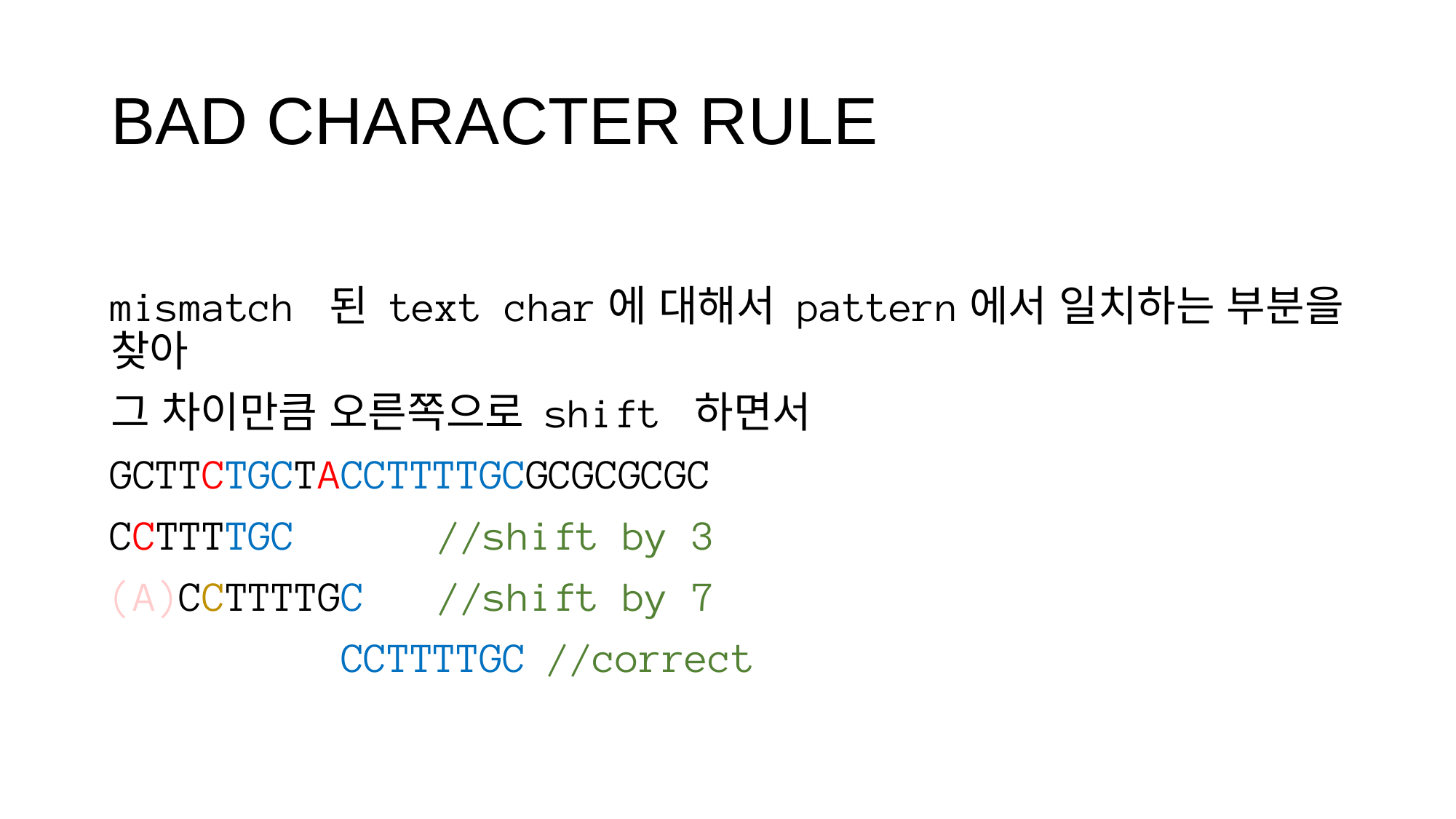

# BAD CHARACTER RULE

mismatch 된 text char에 대해서 pattern에서 일치하는 부분을 찾아
그 차이만큼 오른쪽으로 shift 하면서
GCTTCTGCTACCTTTTGCGCGCGCGC
CCTTTTGC		//shift by 3
(A)CCTTTTGC	//shift by 7
          CCTTTTGC	//correct